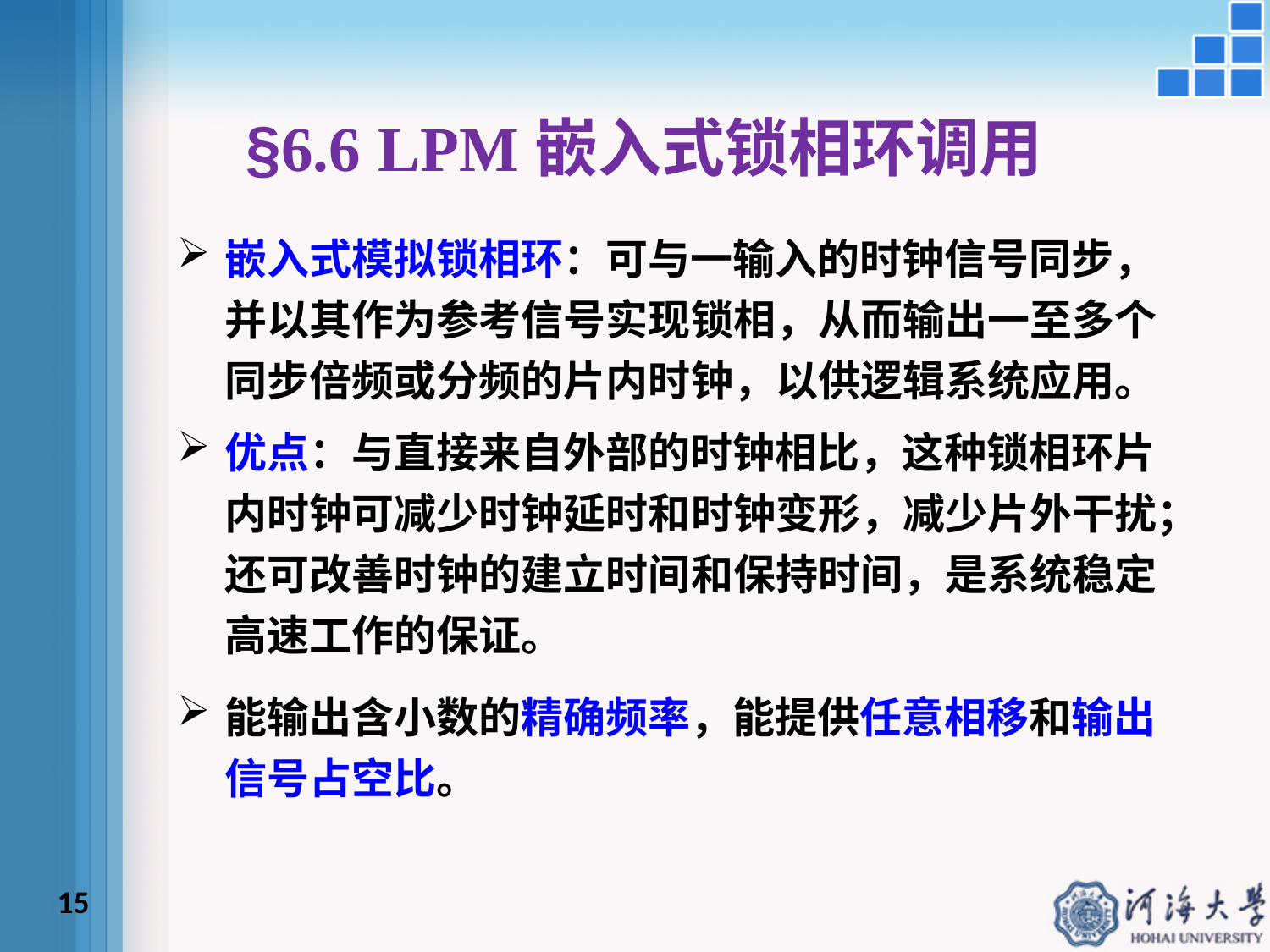

# §6.6 LPM嵌入式锁相环调用
嵌入式模拟锁相环：可与一输入的时钟信号同步，并以其作为参考信号实现锁相，从而输出一至多个同步倍频或分频的片内时钟，以供逻辑系统应用。
优点：与直接来自外部的时钟相比，这种锁相环片内时钟可减少时钟延时和时钟变形，减少片外干扰；还可改善时钟的建立时间和保持时间，是系统稳定高速工作的保证。
能输出含小数的精确频率，能提供任意相移和输出信号占空比。
15